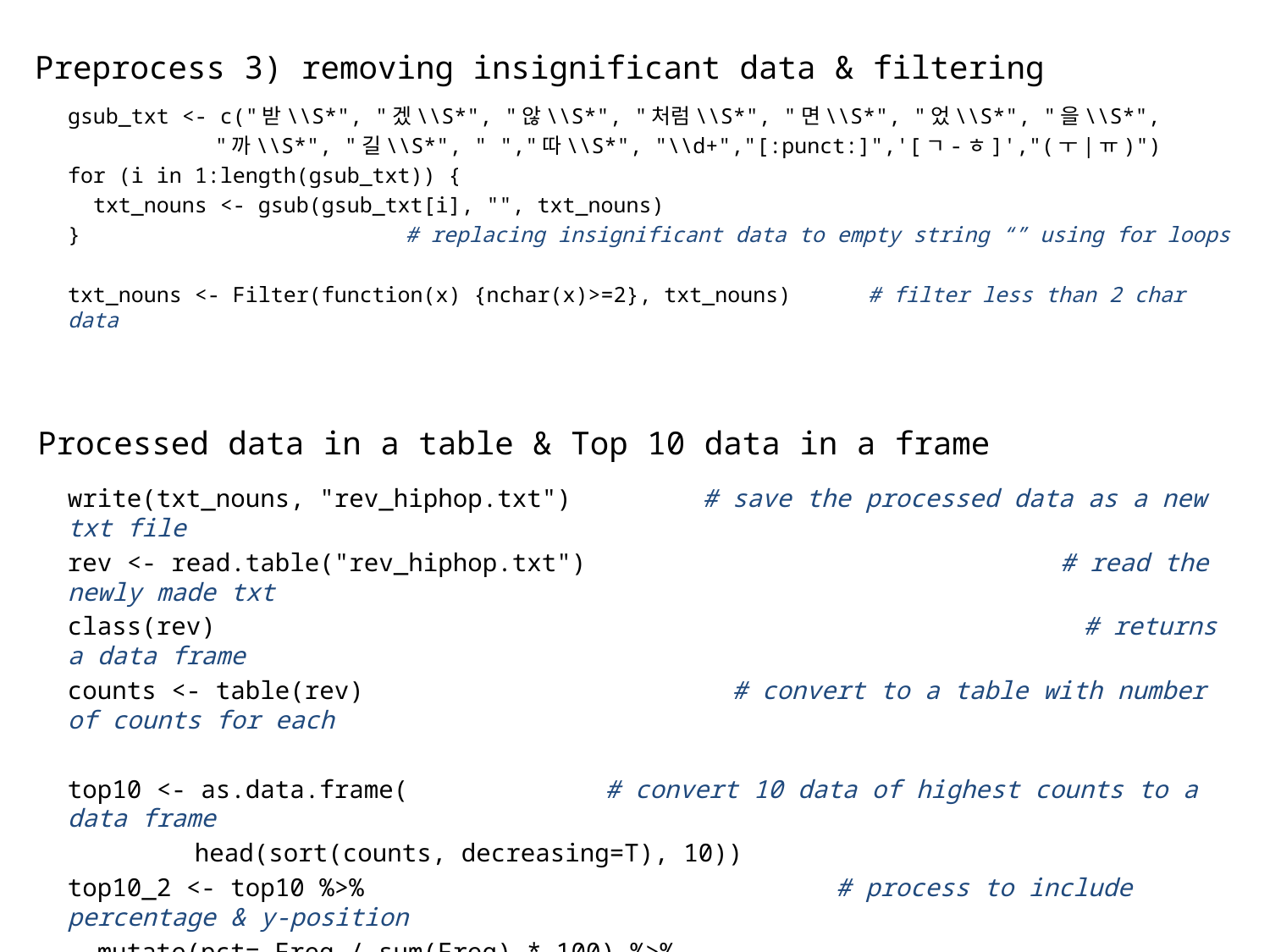

# Preprocess 3) removing insignificant data & filtering
gsub_txt <- c("받\\S*", "겠\\S*", "않\\S*", "처럼\\S*", "면\\S*", "었\\S*", "을\\S*",
	   "까\\S*", "길\\S*", " ","따\\S*", "\\d+","[:punct:]",'[ㄱ-ㅎ]',"(ㅜ|ㅠ)")
for (i in 1:length(gsub_txt)) {
  txt_nouns <- gsub(gsub_txt[i], "", txt_nouns)
}  	                  # replacing insignificant data to empty string “” using for loops

txt_nouns <- Filter(function(x) {nchar(x)>=2}, txt_nouns)      # filter less than 2 char data

Processed data in a table & Top 10 data in a frame
write(txt_nouns, "rev_hiphop.txt")		# save the processed data as a new txt file
rev <- read.table("rev_hiphop.txt")			       # read the newly made txt
class(rev)					 		# returns a data frame
counts <- table(rev)			  # convert to a table with number of counts for each

top10 <- as.data.frame(		  # convert 10 data of highest counts to a data frame
	head(sort(counts, decreasing=T), 10))
top10_2 <- top10 %>%			         # process to include percentage & y-position
  mutate(pct= Freq / sum(Freq) * 100) %>%
  mutate (ylabel = paste(sprintf("%4.1f", pct), '%', sep = '')) %>%
  arrange(desc(rev)) %>%
  mutate(ypos = cumsum(pct)- 0.5*pct)